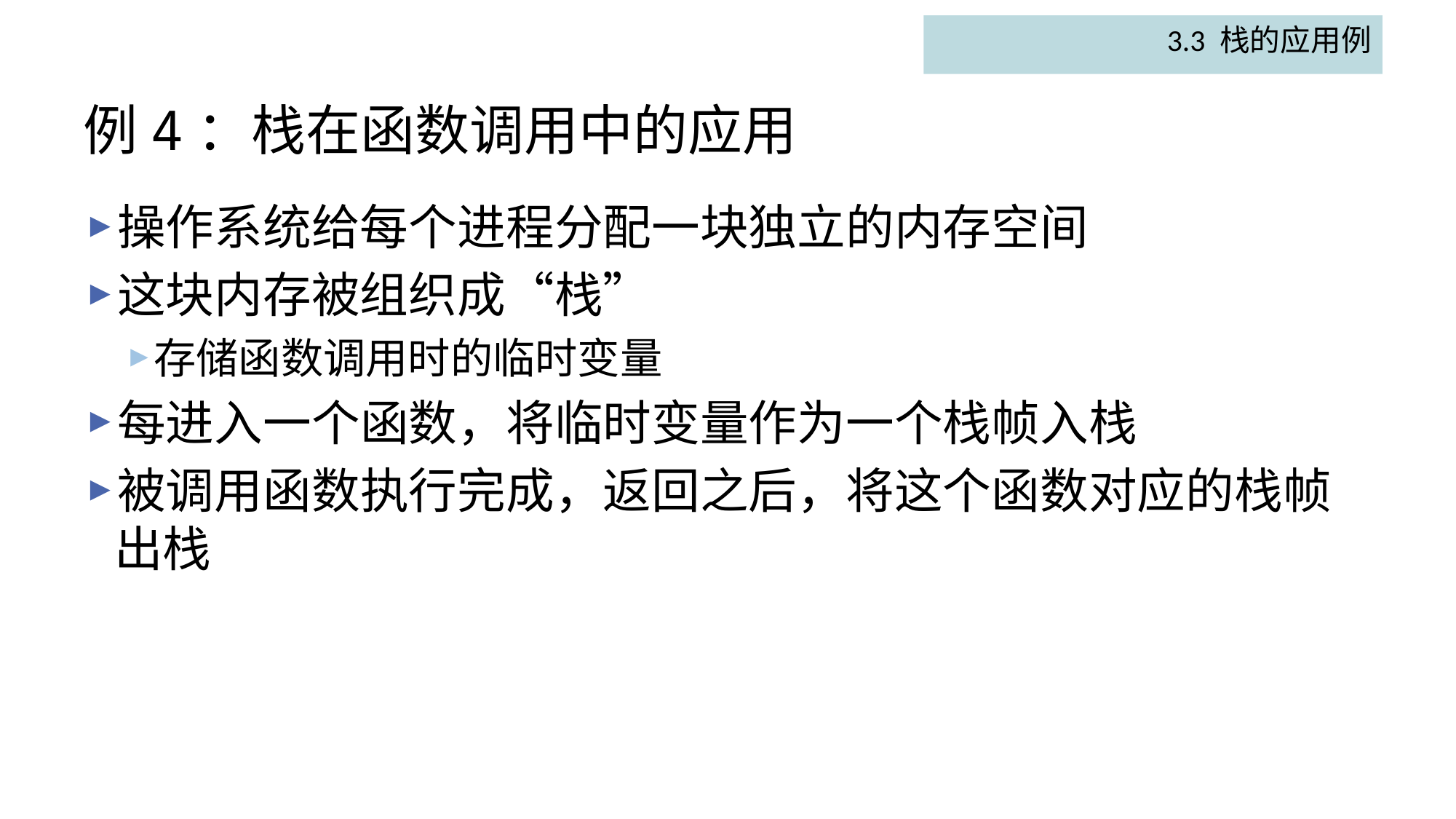

3.3 栈的应用例

# 例4：栈在函数调用中的应用
操作系统给每个进程分配一块独立的内存空间
这块内存被组织成“栈”
存储函数调用时的临时变量
每进入一个函数，将临时变量作为一个栈帧入栈
被调用函数执行完成，返回之后，将这个函数对应的栈帧出栈